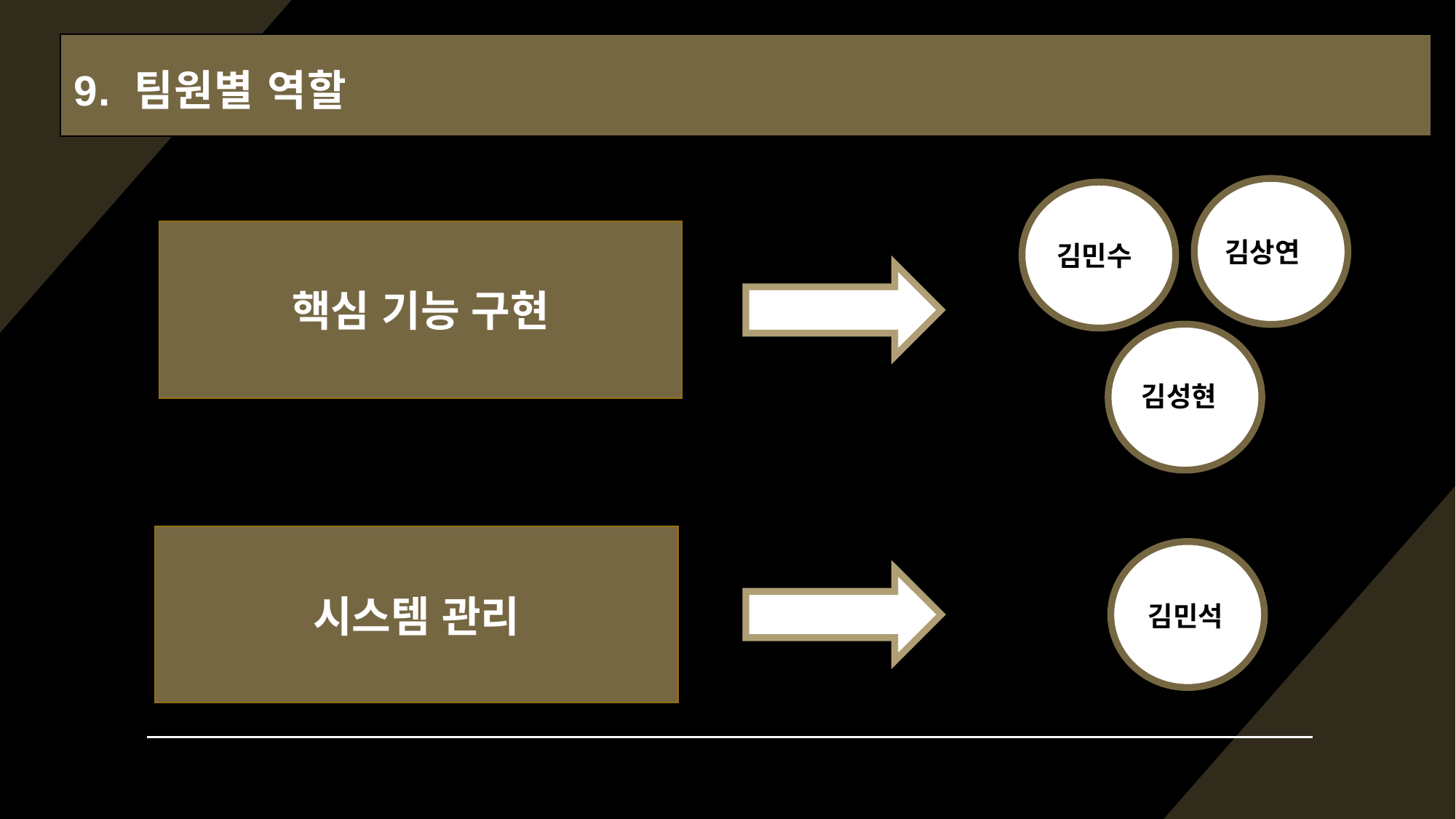

# 9. 팀원별 역할

김상연
김민수

핵심 기능 구현

김성현

시스템 관리
김민석